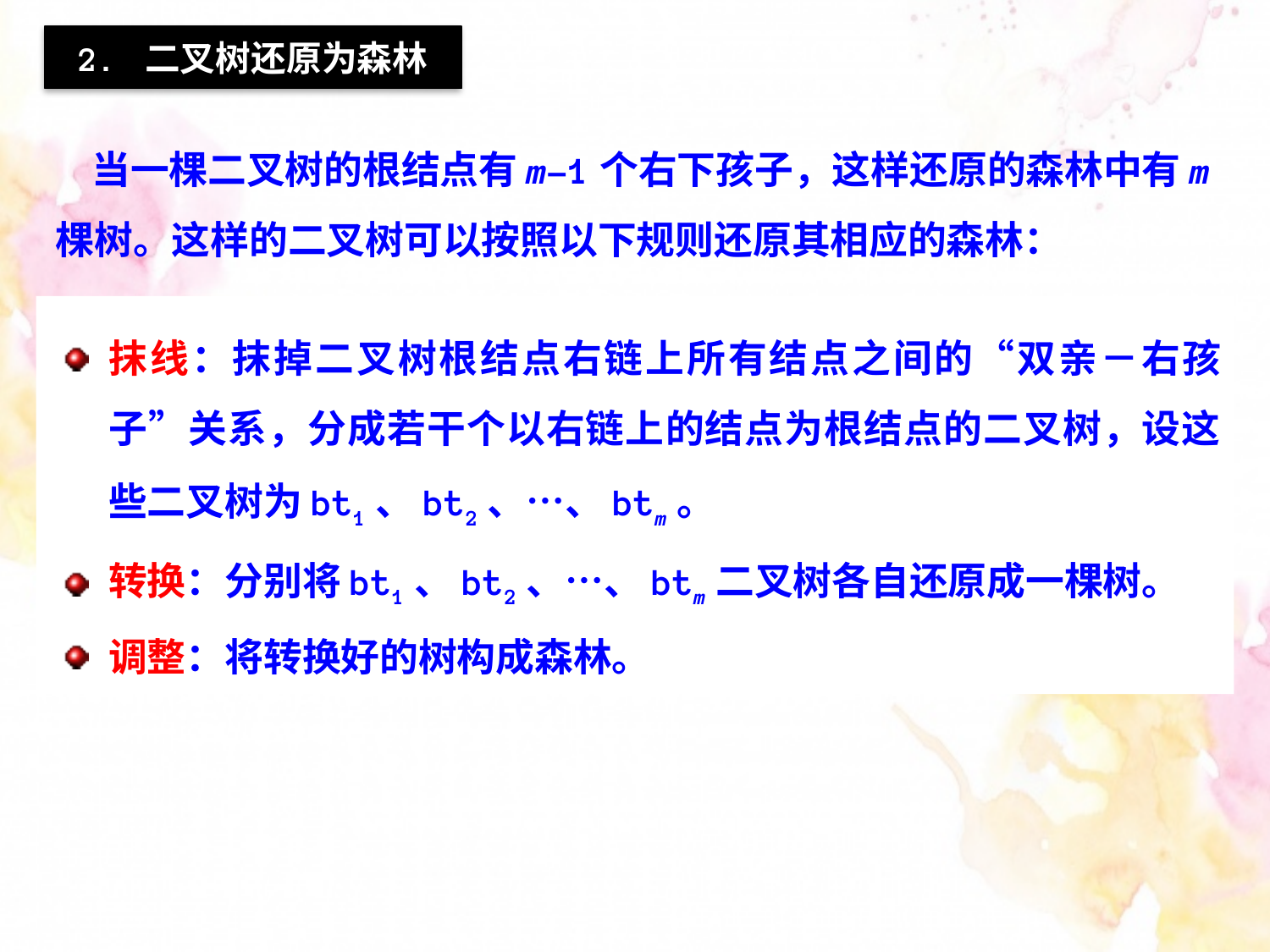

2. 二叉树还原为森林
   当一棵二叉树的根结点有m-1个右下孩子，这样还原的森林中有m棵树。这样的二叉树可以按照以下规则还原其相应的森林：
抹线：抹掉二叉树根结点右链上所有结点之间的“双亲－右孩子”关系，分成若干个以右链上的结点为根结点的二叉树，设这些二叉树为bt1、bt2、…、btm。
转换：分别将bt1、bt2、…、btm二叉树各自还原成一棵树。
调整：将转换好的树构成森林。